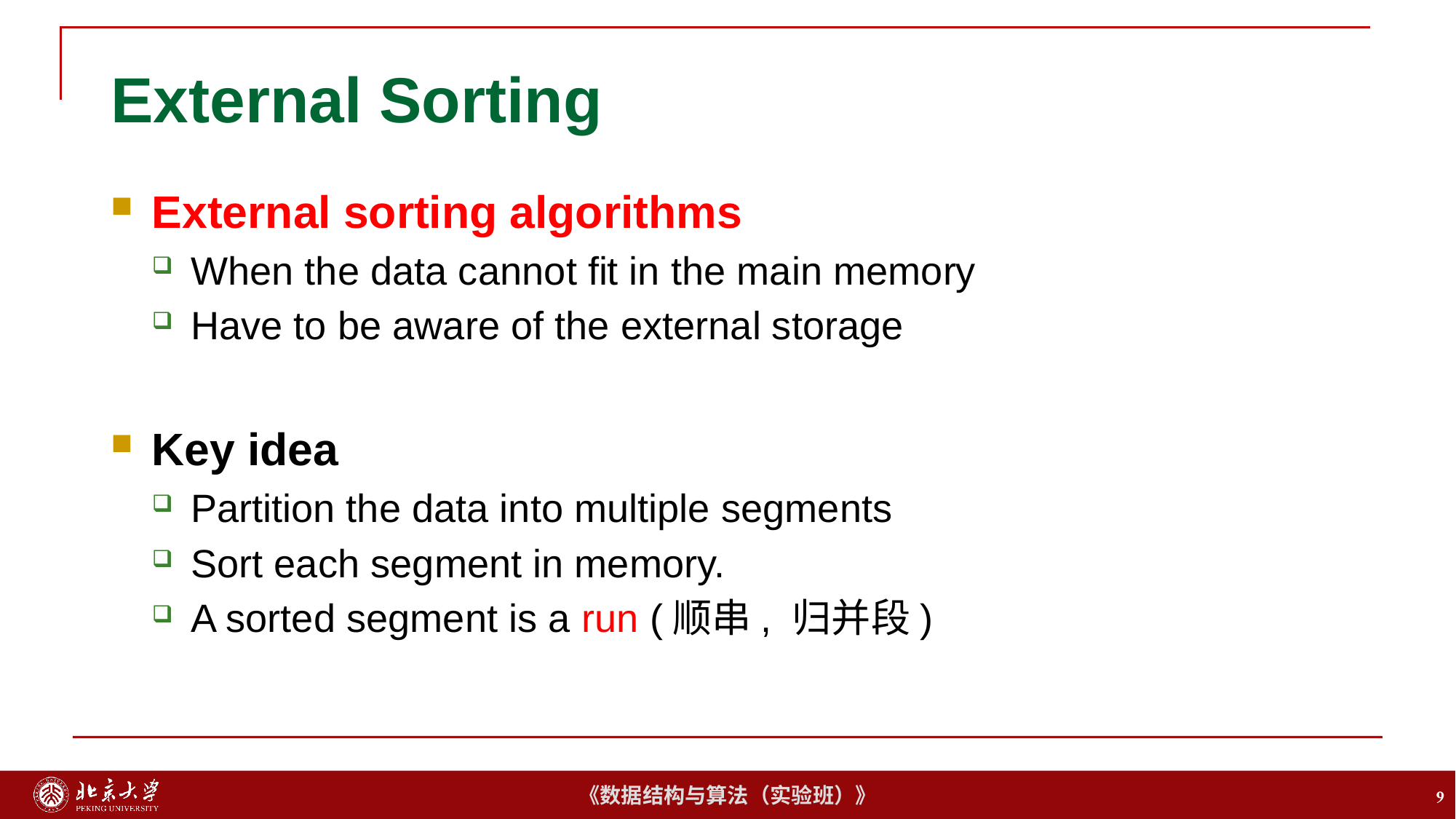

# External Sorting
External sorting algorithms
When the data cannot fit in the main memory
Have to be aware of the external storage

Key idea
Partition the data into multiple segments
Sort each segment in memory.
A sorted segment is a run (顺串, 归并段)

9